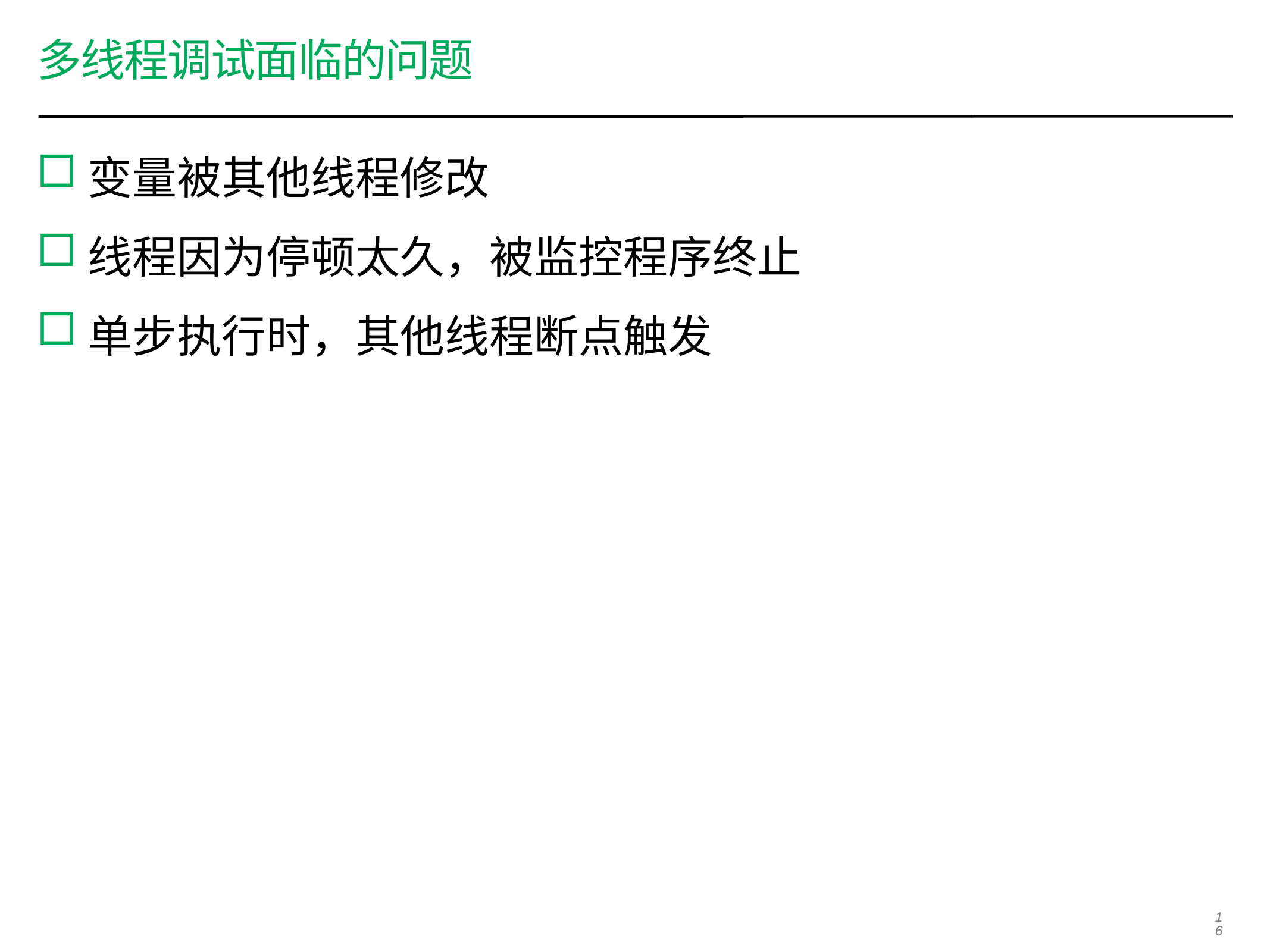

# 多线程调试面临的问题
变量被其他线程修改
线程因为停顿太久，被监控程序终止
单步执行时，其他线程断点触发

16